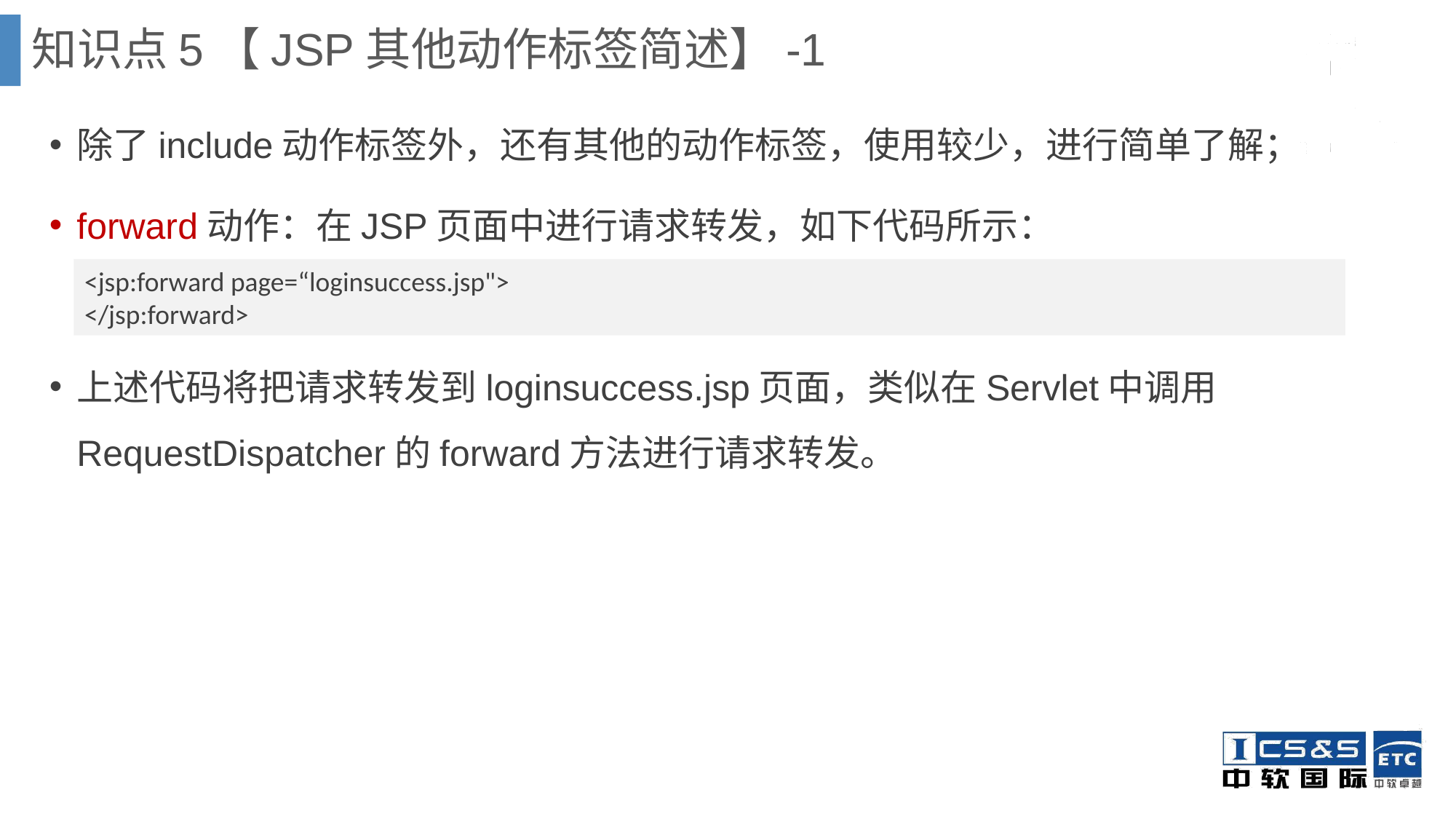

知识点5【JSP其他动作标签简述】-1
除了include动作标签外，还有其他的动作标签，使用较少，进行简单了解；
forward动作：在JSP页面中进行请求转发，如下代码所示：

上述代码将把请求转发到loginsuccess.jsp页面，类似在Servlet中调用RequestDispatcher的forward方法进行请求转发。

<jsp:forward page=“loginsuccess.jsp">
</jsp:forward>